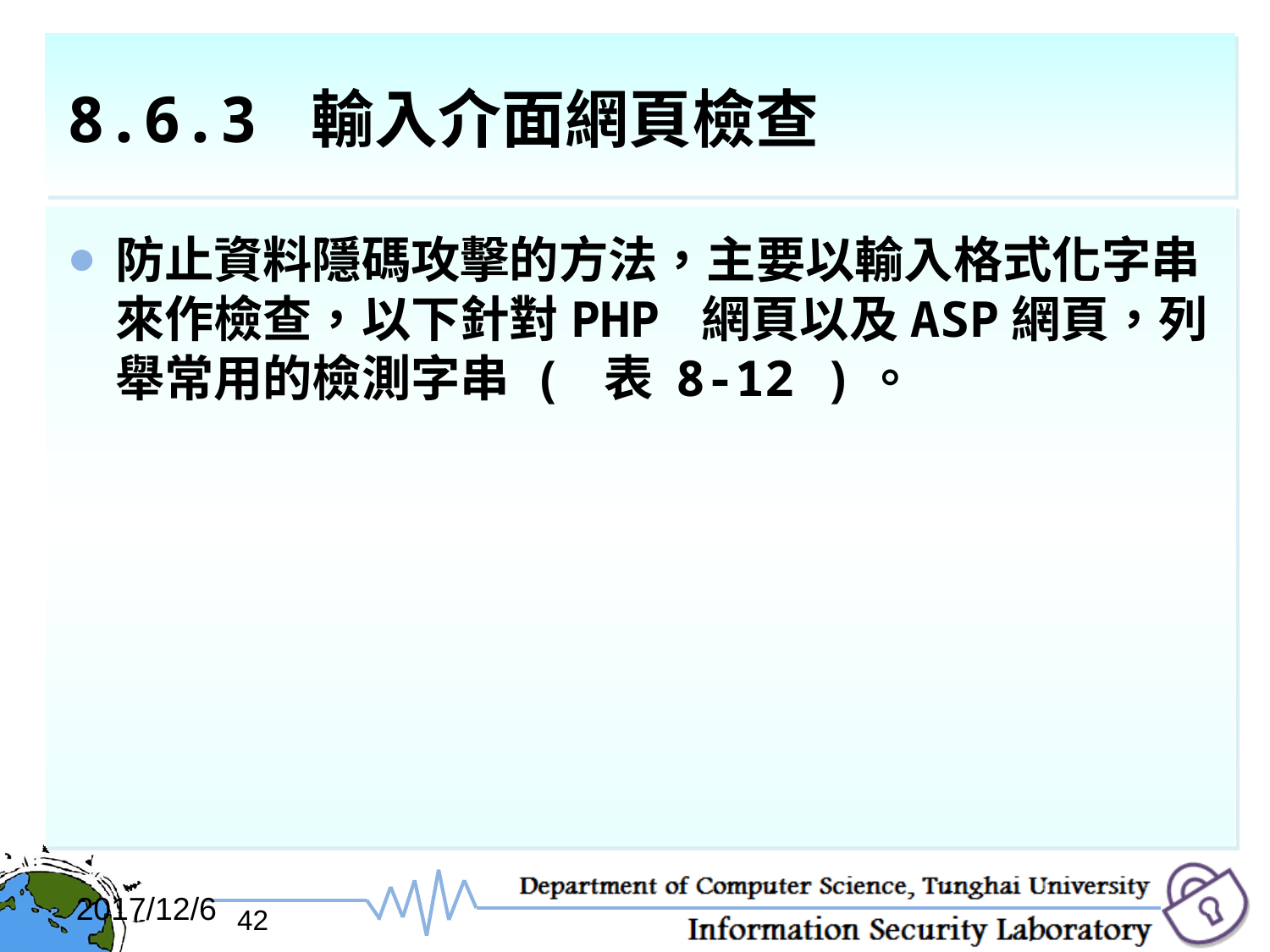

# 8.6.3 輸入介面網頁檢查
防止資料隱碼攻擊的方法，主要以輸入格式化字串來作檢查，以下針對PHP 網頁以及ASP網頁，列舉常用的檢測字串 ( 表 8-12 )。

2017/12/6
42